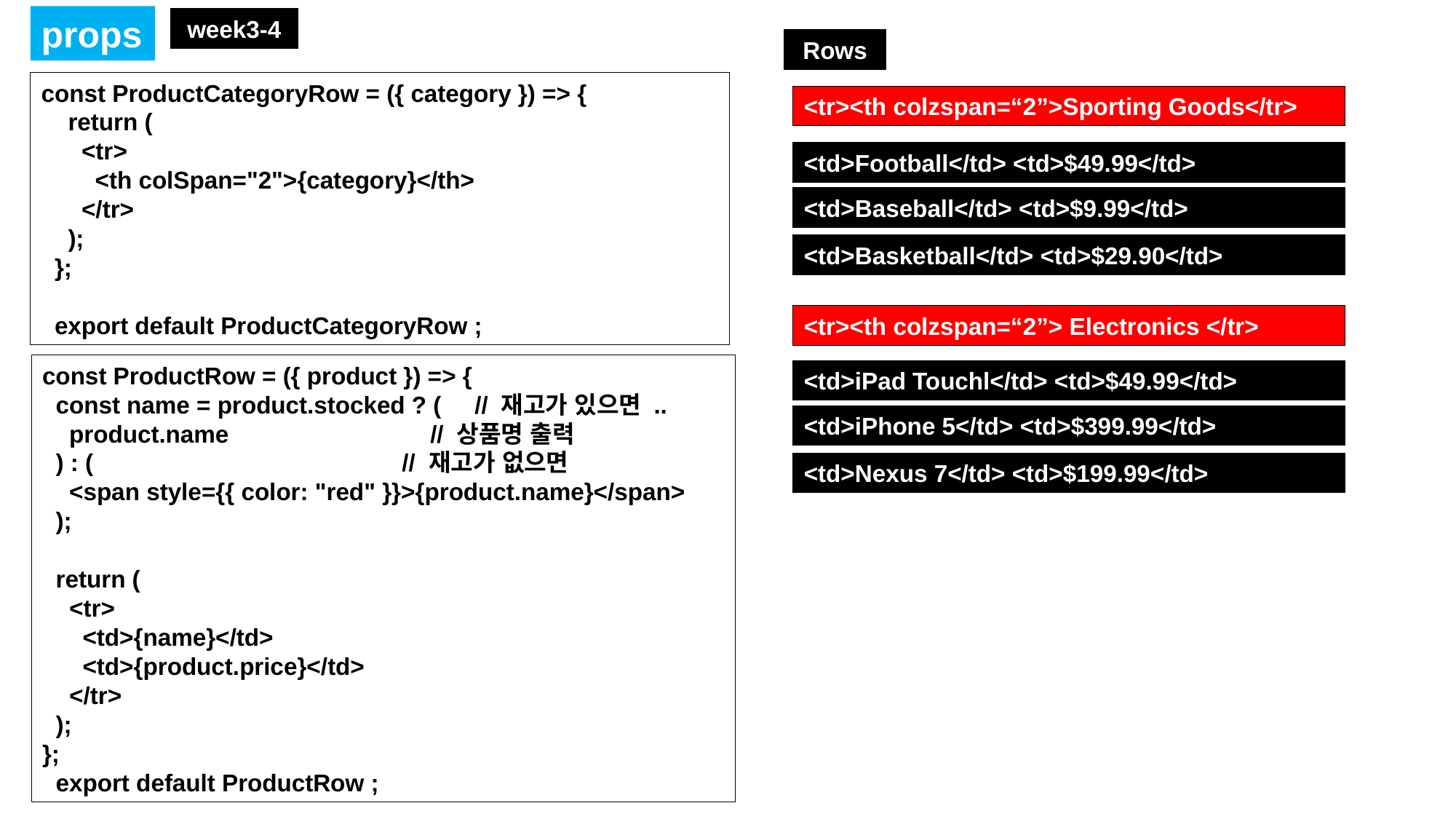

props
week3-4
Rows
const ProductCategoryRow = ({ category }) => {
    return (
      <tr>
        <th colSpan="2">{category}</th>
      </tr>
    );
  };

  export default ProductCategoryRow ;
<tr><th colzspan=“2”>Sporting Goods</tr>
<td>Football</td> <td>$49.99</td>
<td>Baseball</td> <td>$9.99</td>
<td>Basketball</td> <td>$29.90</td>
<tr><th colzspan=“2”> Electronics </tr>
const ProductRow = ({ product }) => {
  const name = product.stocked ? (     // 재고가 있으면 ..
    product.name                              // 상품명 출력
  ) : (                                              // 재고가 없으면
    <span style={{ color: "red" }}>{product.name}</span>
  );
  return (
    <tr>
      <td>{name}</td>
      <td>{product.price}</td>
    </tr>
  );
};
  export default ProductRow ;
<td>iPad Touchl</td> <td>$49.99</td>
<td>iPhone 5</td> <td>$399.99</td>
<td>Nexus 7</td> <td>$199.99</td>